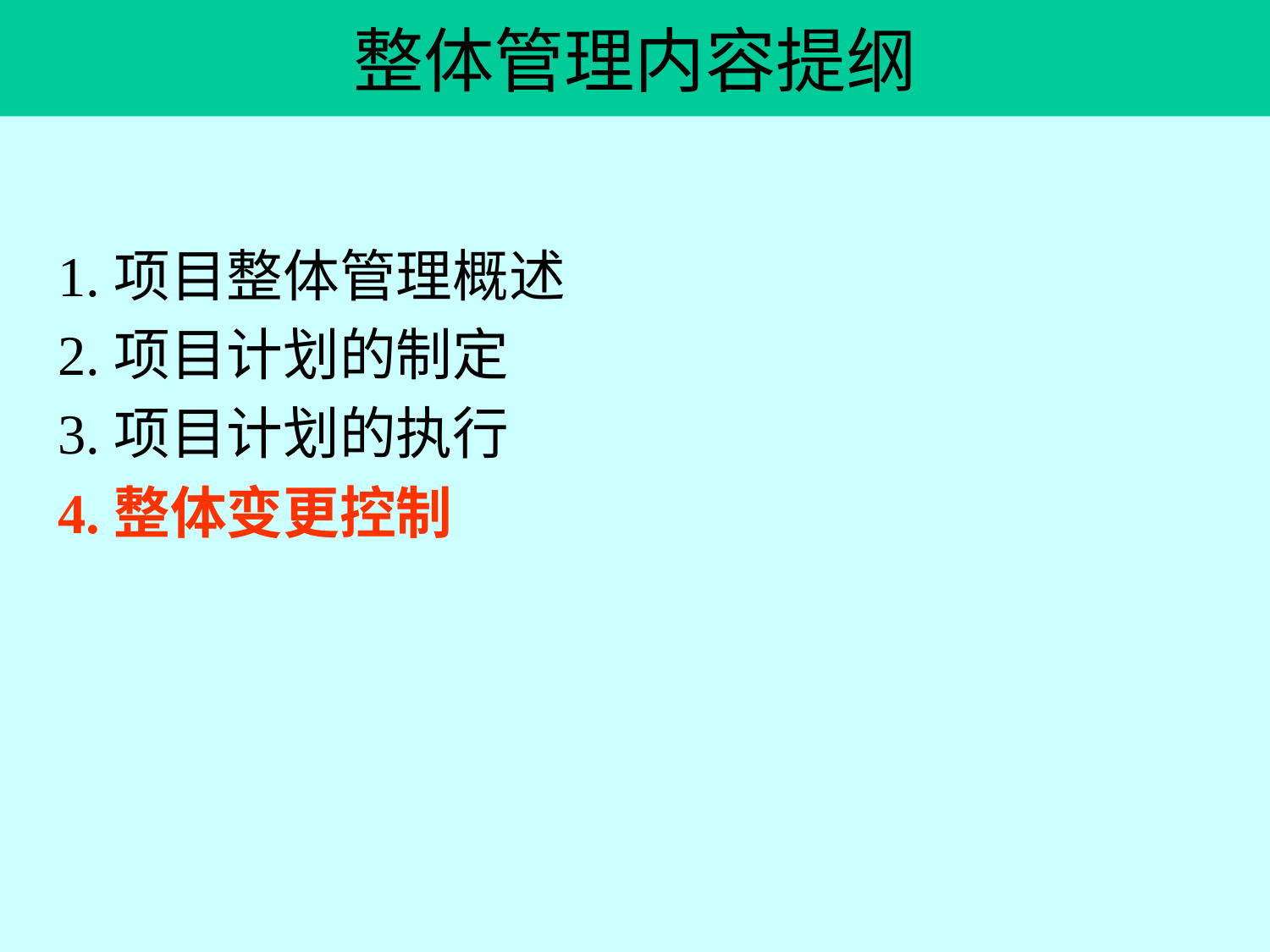

# 整体管理内容提纲

1.项目整体管理概述
2.项目计划的制定
3.项目计划的执行
4.整体变更控制